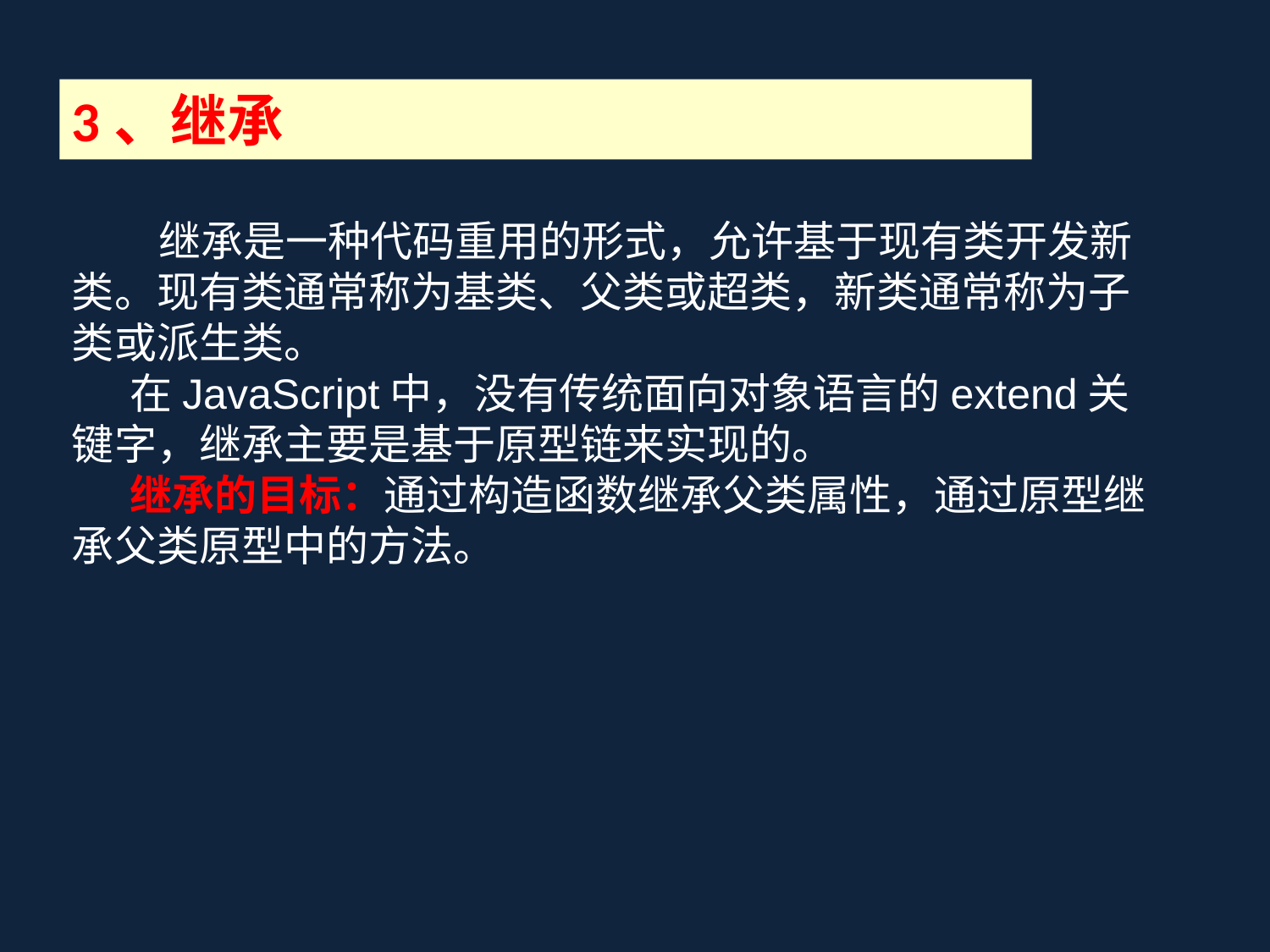

3、继承
        继承是一种代码重用的形式，允许基于现有类开发新类。现有类通常称为基类、父类或超类，新类通常称为子类或派生类。
     在JavaScript中，没有传统面向对象语言的extend关键字，继承主要是基于原型链来实现的。
     继承的目标：通过构造函数继承父类属性，通过原型继承父类原型中的方法。